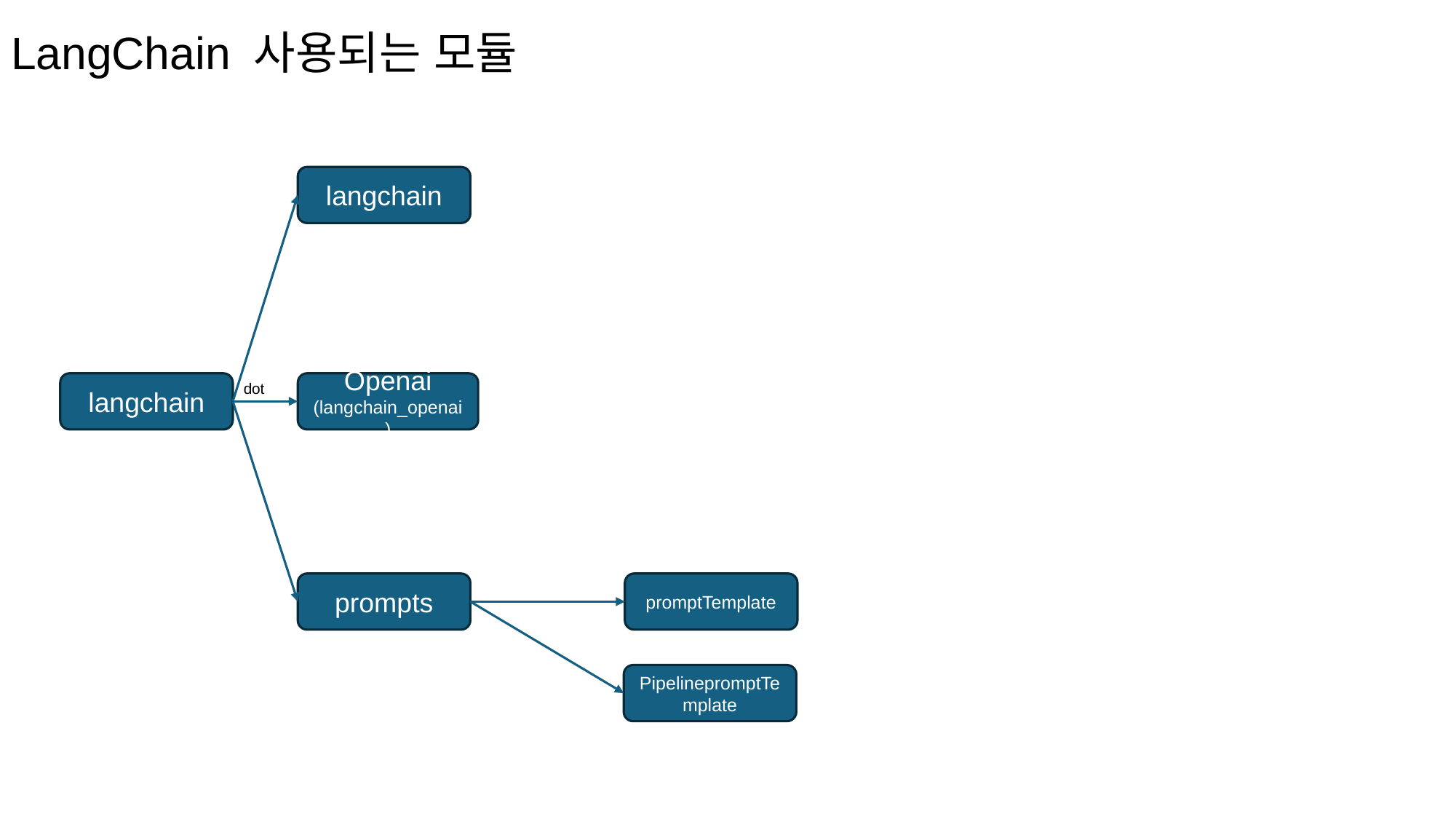

LangChain 사용되는 모듈
langchain
dot
langchain
Openai
(langchain_openai)
prompts
promptTemplate
PipelinepromptTemplate